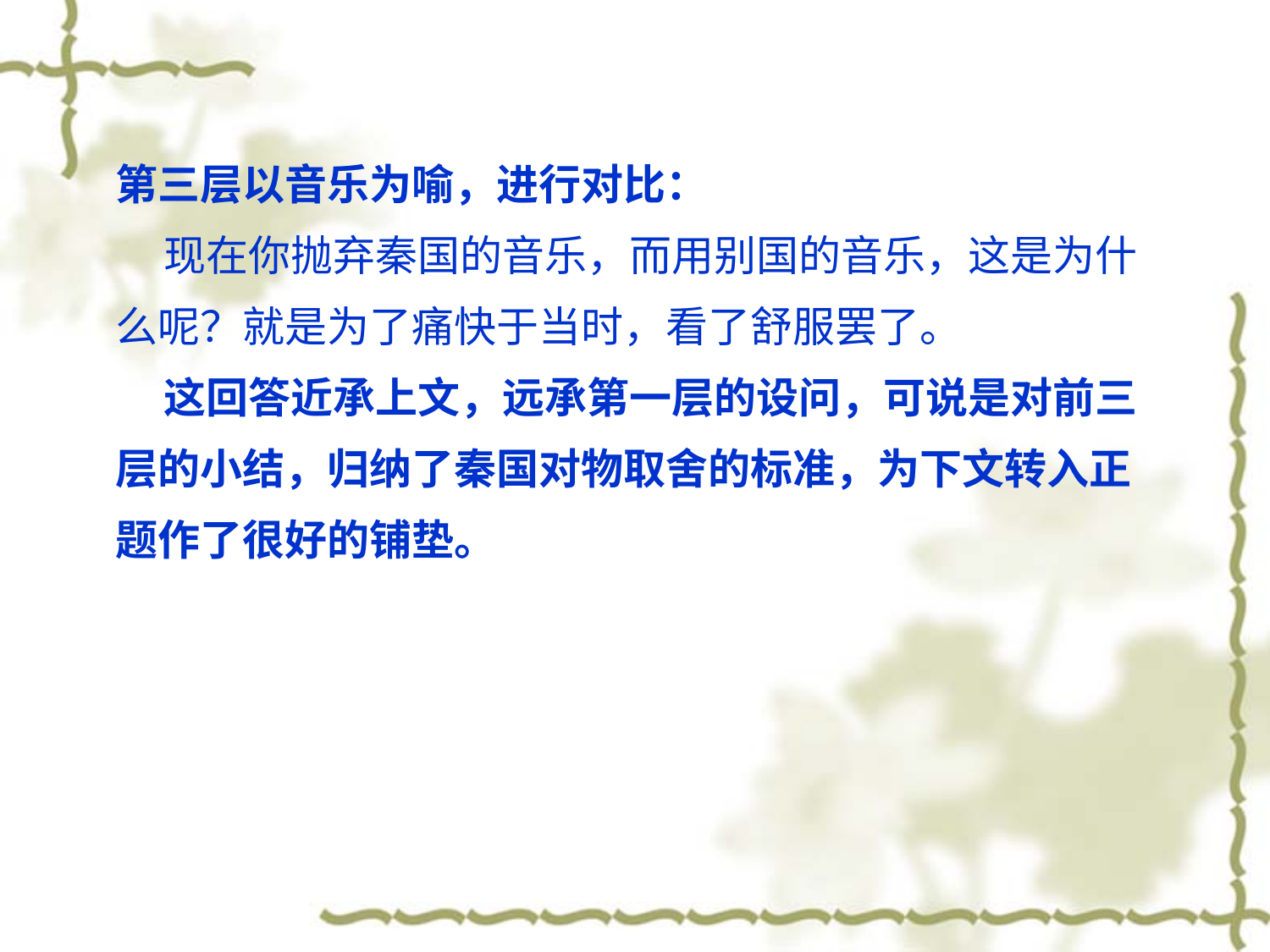

第三层以音乐为喻，进行对比：
    现在你抛弃秦国的音乐，而用别国的音乐，这是为什么呢？就是为了痛快于当时，看了舒服罢了。
    这回答近承上文，远承第一层的设问，可说是对前三层的小结，归纳了秦国对物取舍的标准，为下文转入正题作了很好的铺垫。